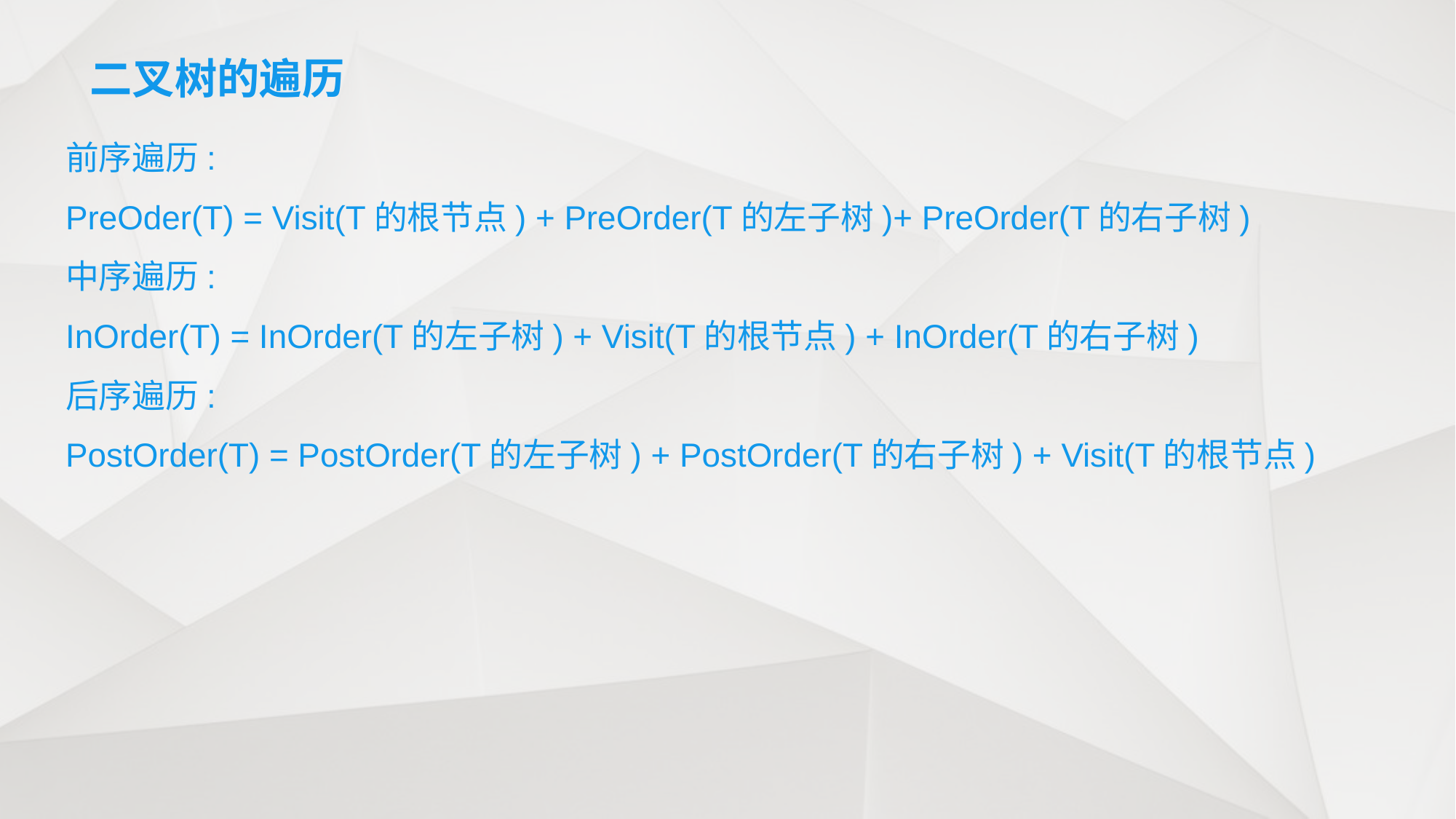

# 二叉树的遍历
前序遍历:
PreOder(T) = Visit(T的根节点) + PreOrder(T的左子树)+ PreOrder(T的右子树)
中序遍历:
InOrder(T) = InOrder(T的左子树) + Visit(T的根节点) + InOrder(T的右子树)
后序遍历:
PostOrder(T) = PostOrder(T的左子树) + PostOrder(T的右子树) + Visit(T的根节点)